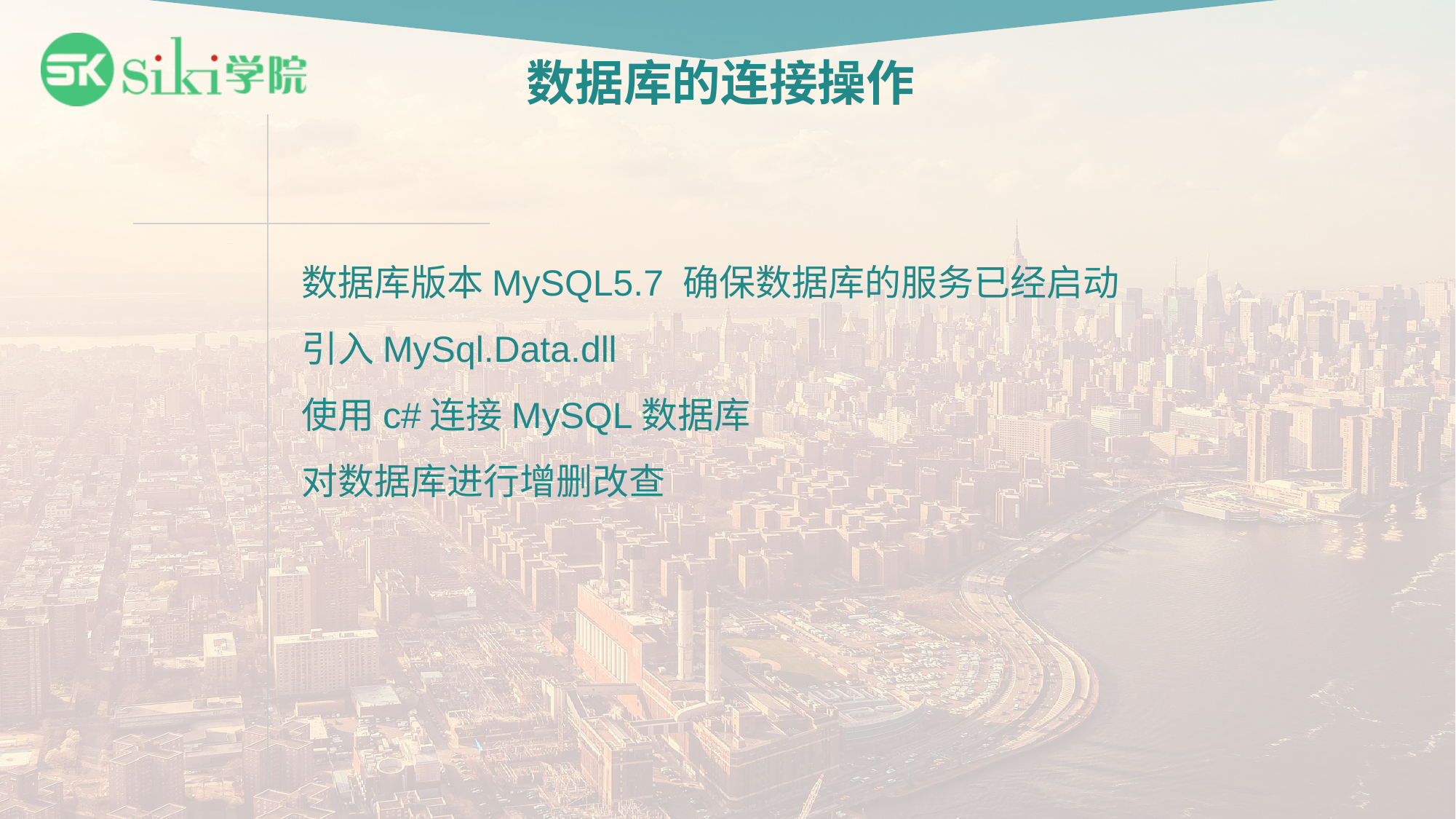

# 数据库的连接操作
数据库版本MySQL5.7 确保数据库的服务已经启动
引入MySql.Data.dll
使用c#连接MySQL数据库
对数据库进行增删改查